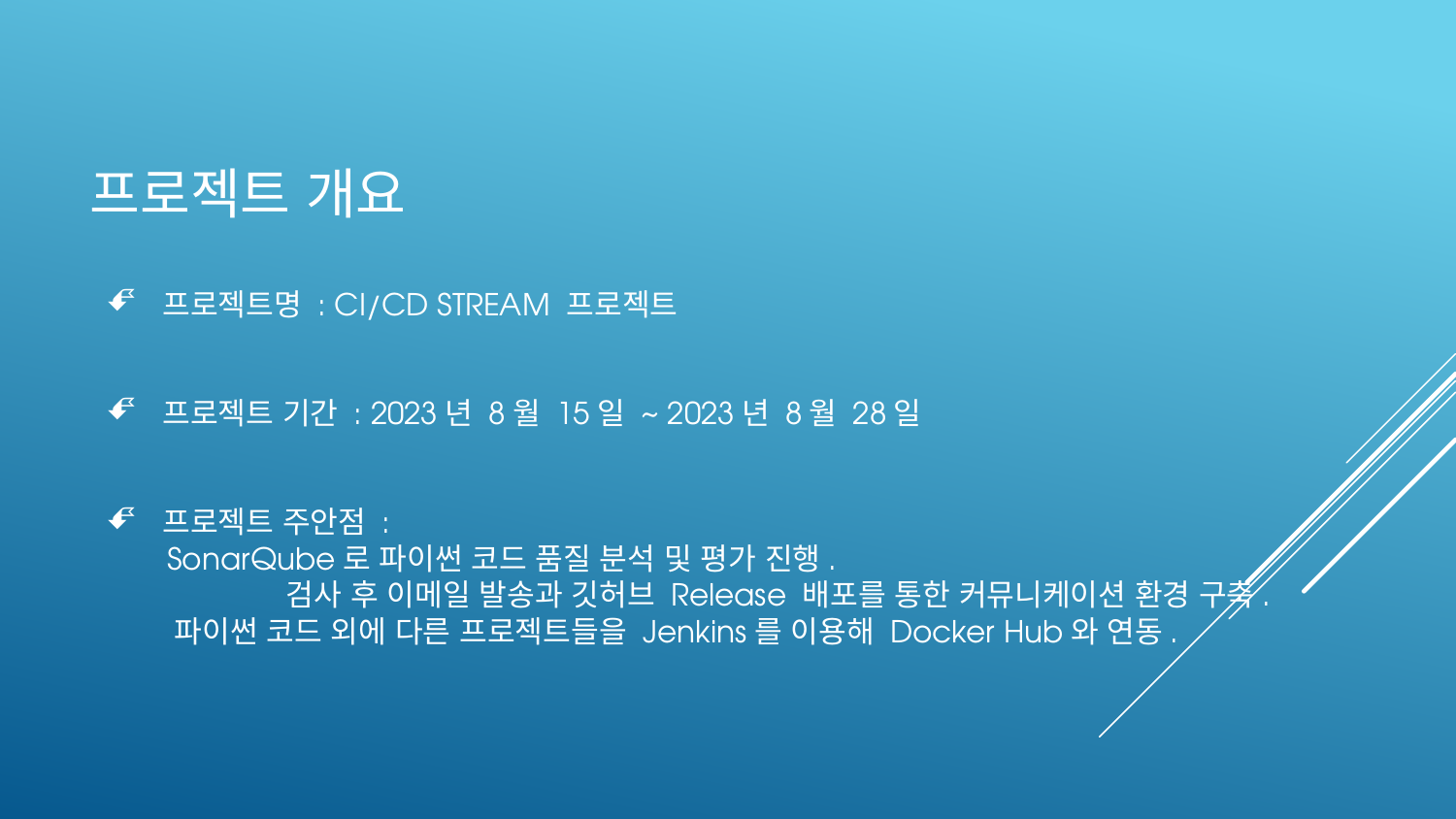

# 프로젝트 개요
프로젝트명 : CI/CD STREAM 프로젝트

프로젝트 기간 : 2023년 8월 15일 ~ 2023년 8월 28일

프로젝트 주안점 :
       SonarQube로 파이썬 코드 품질 분석 및 평가 진행.
	   검사 후 이메일 발송과 깃허브 Release 배포를 통한 커뮤니케이션 환경 구축.
       파이썬 코드 외에 다른 프로젝트들을 Jenkins를 이용해 Docker Hub와 연동.